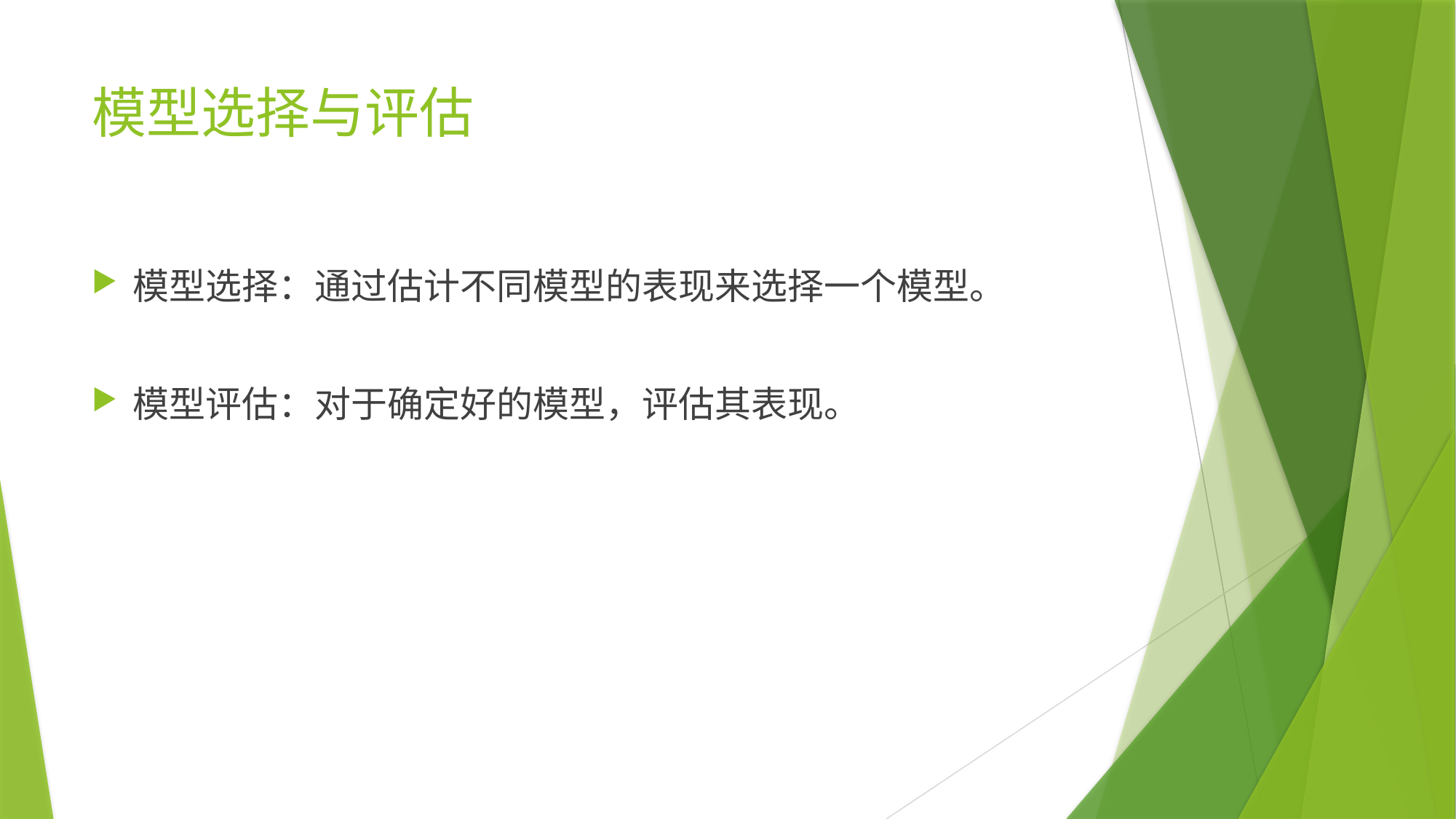

# 模型选择与评估
模型选择：通过估计不同模型的表现来选择一个模型。

模型评估：对于确定好的模型，评估其表现。